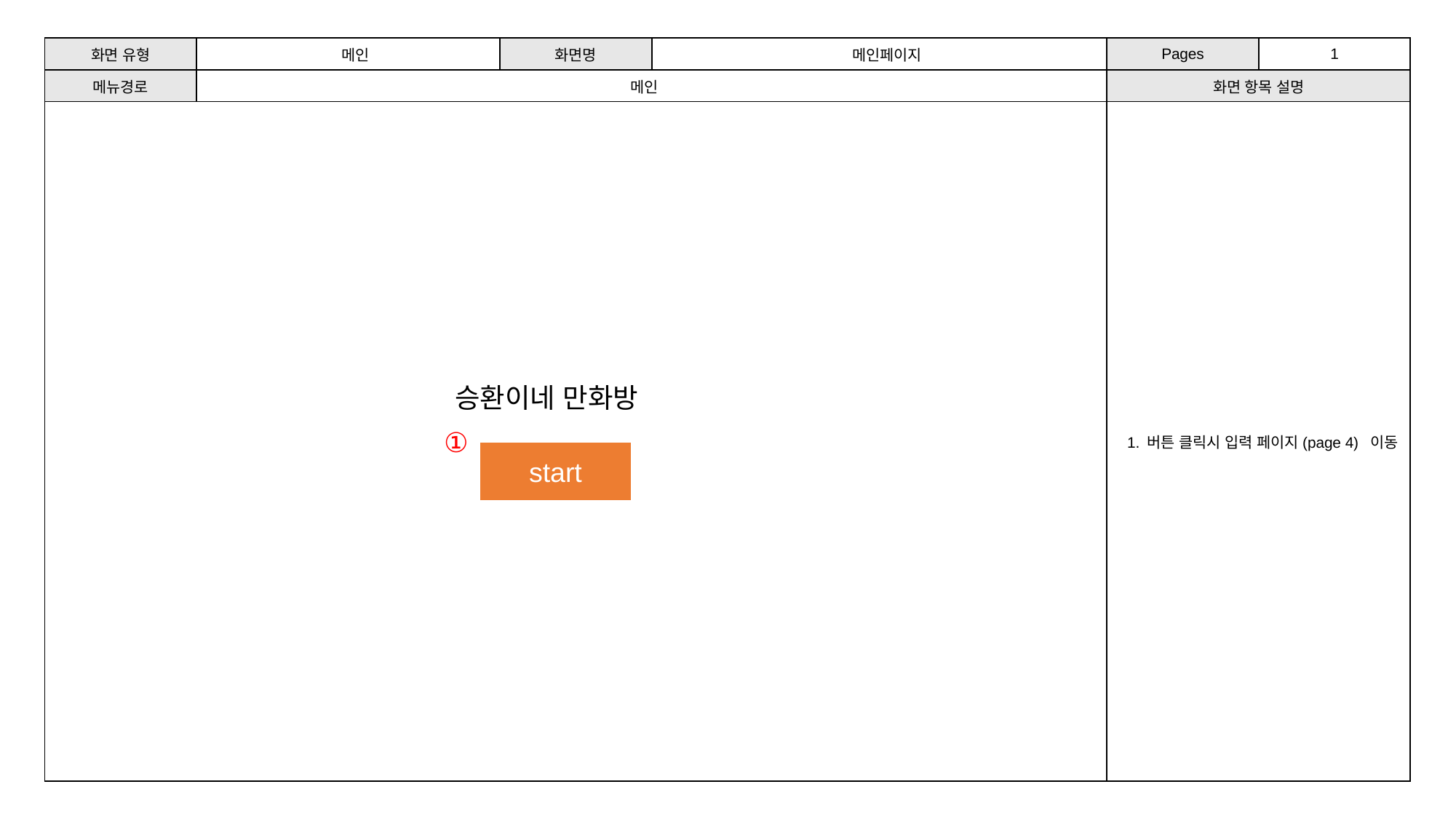

| 화면 유형 | 메인 | 화면명 | 메인페이지 | Pages | 1 |
| --- | --- | --- | --- | --- | --- |
| 메뉴경로 | 메인 |  |  | 화면 항목 설명 |  |
|  |  |  |  | 1. 버튼 클릭시 입력 페이지(page 4) 이동 |  |
승환이네 만화방
①
start